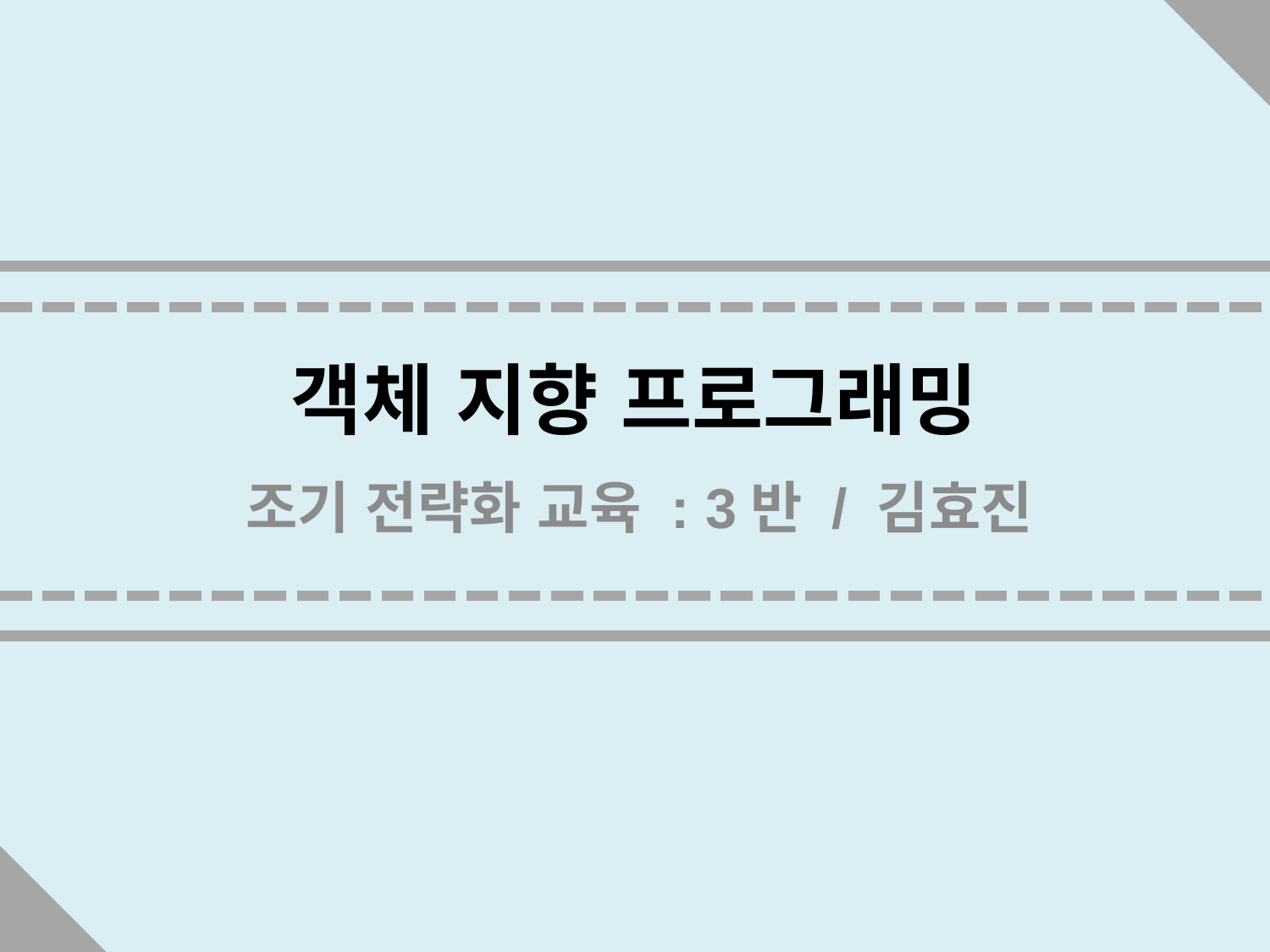

# 객체 지향 프로그래밍
조기 전략화 교육 : 3반 / 김효진